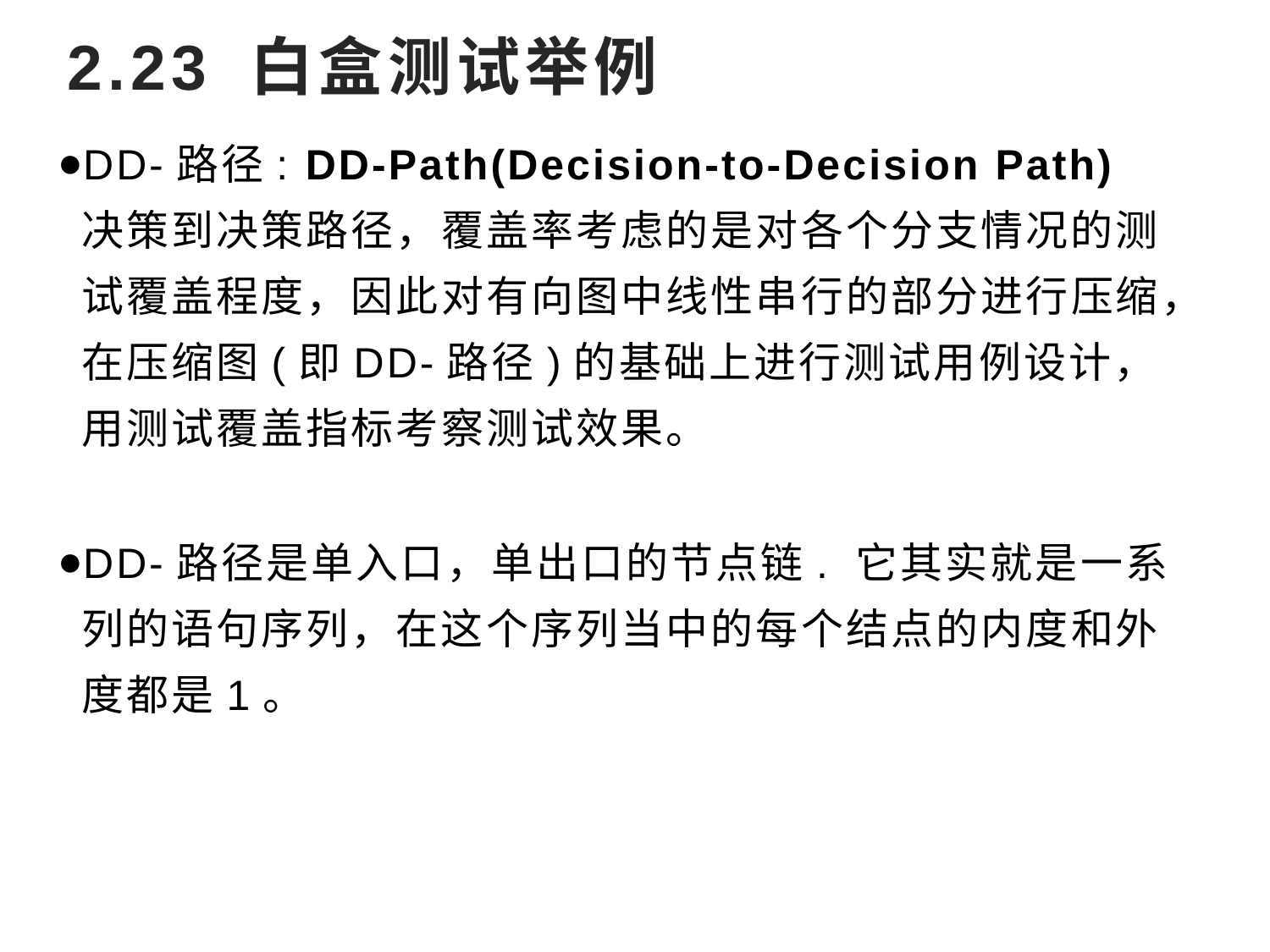

# 2.23 白盒测试举例
DD-路径: DD-Path(Decision-to-Decision Path)
决策到决策路径，覆盖率考虑的是对各个分支情况的测试覆盖程度，因此对有向图中线性串行的部分进行压缩，在压缩图(即DD-路径)的基础上进行测试用例设计，用测试覆盖指标考察测试效果。
DD-路径是单入口，单出口的节点链. 它其实就是一系列的语句序列，在这个序列当中的每个结点的内度和外度都是1。